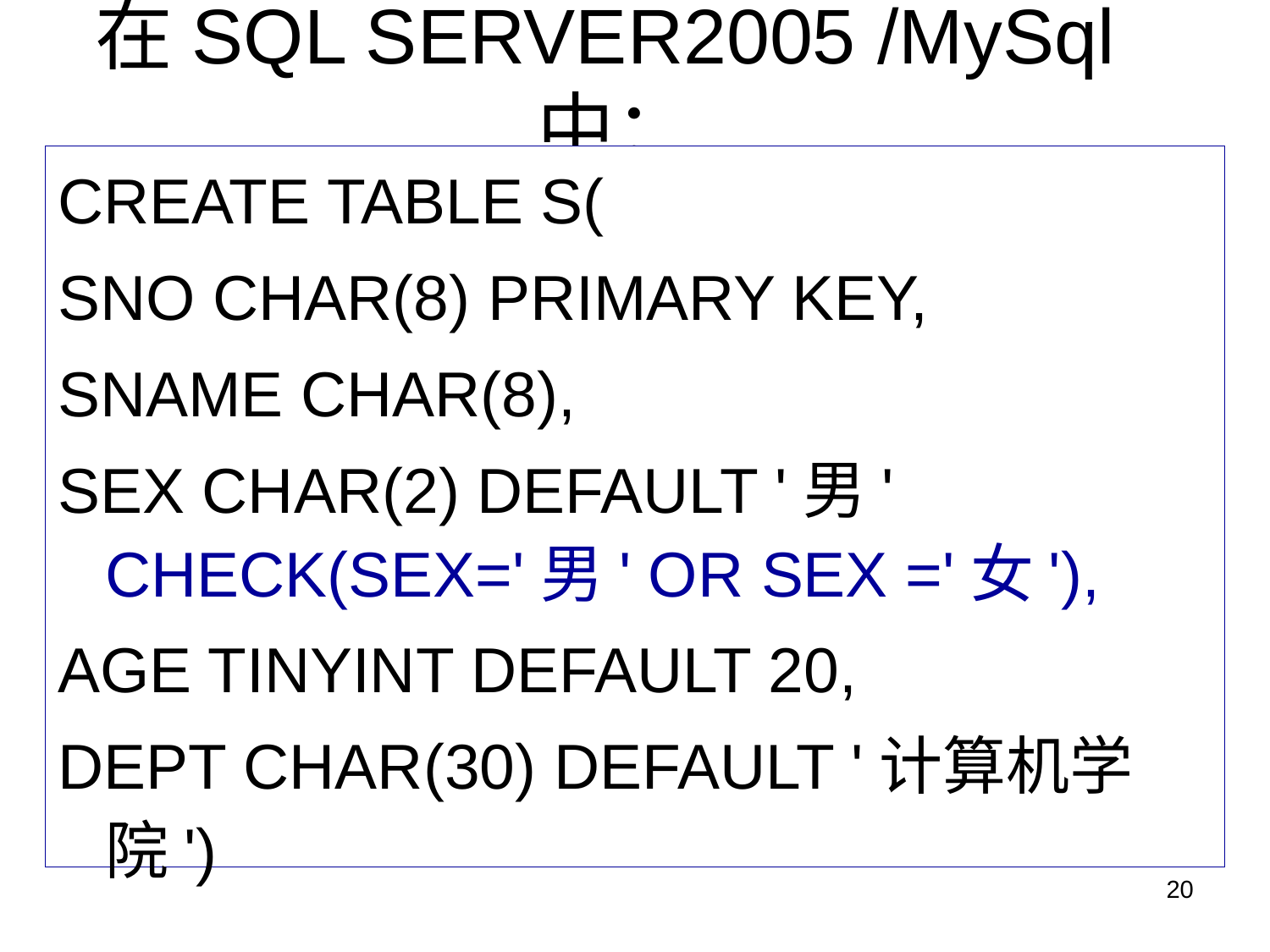

# 在SQL SERVER2005 /MySql中：
CREATE TABLE S(
SNO CHAR(8) PRIMARY KEY,
SNAME CHAR(8),
SEX CHAR(2) DEFAULT '男'  CHECK(SEX='男' OR SEX ='女'),
AGE TINYINT DEFAULT 20,
DEPT CHAR(30) DEFAULT '计算机学院')
20